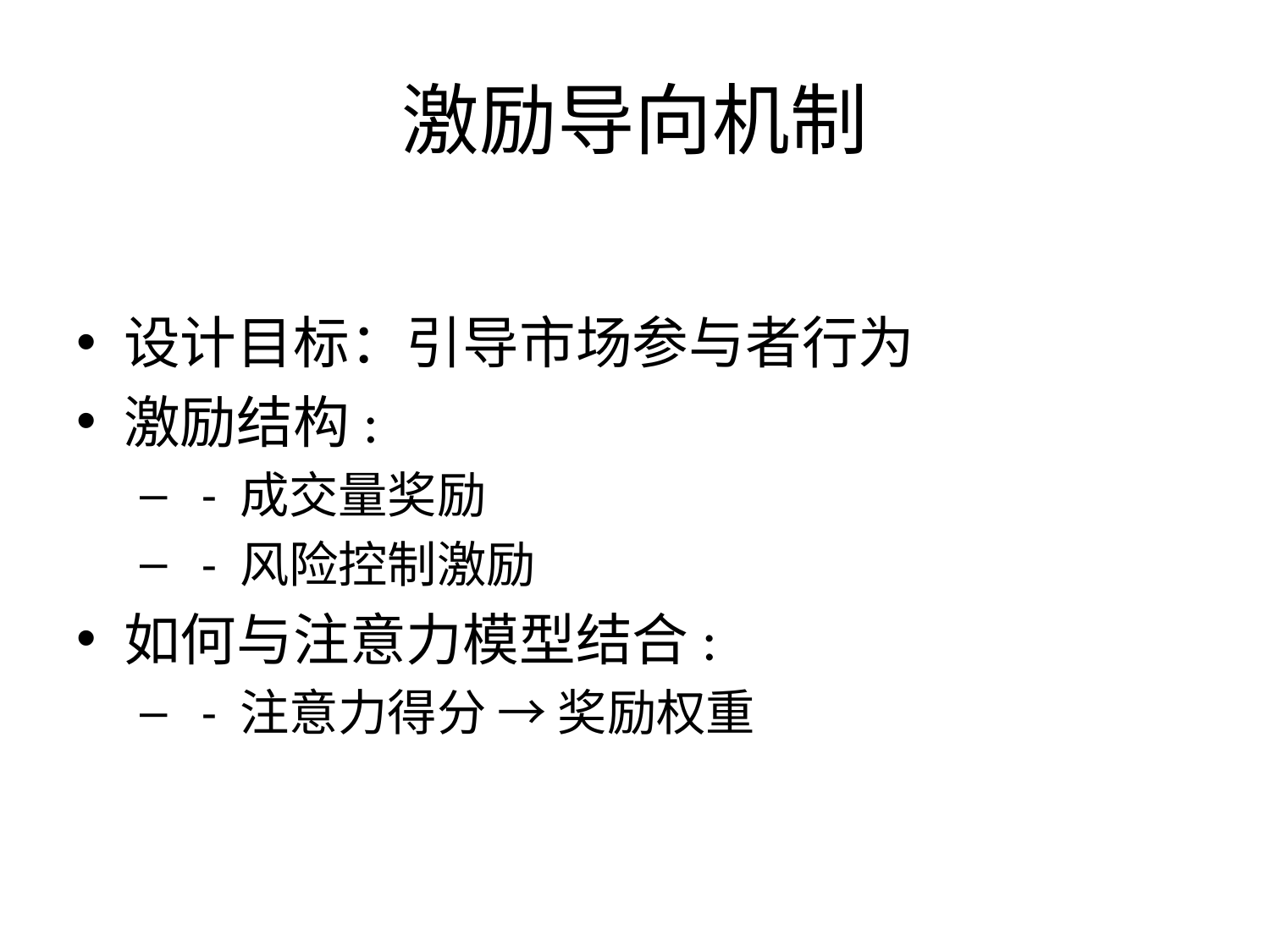

# 激励导向机制

设计目标：引导市场参与者行为
激励结构:
  - 成交量奖励
  - 风险控制激励
如何与注意力模型结合:
  - 注意力得分 → 奖励权重